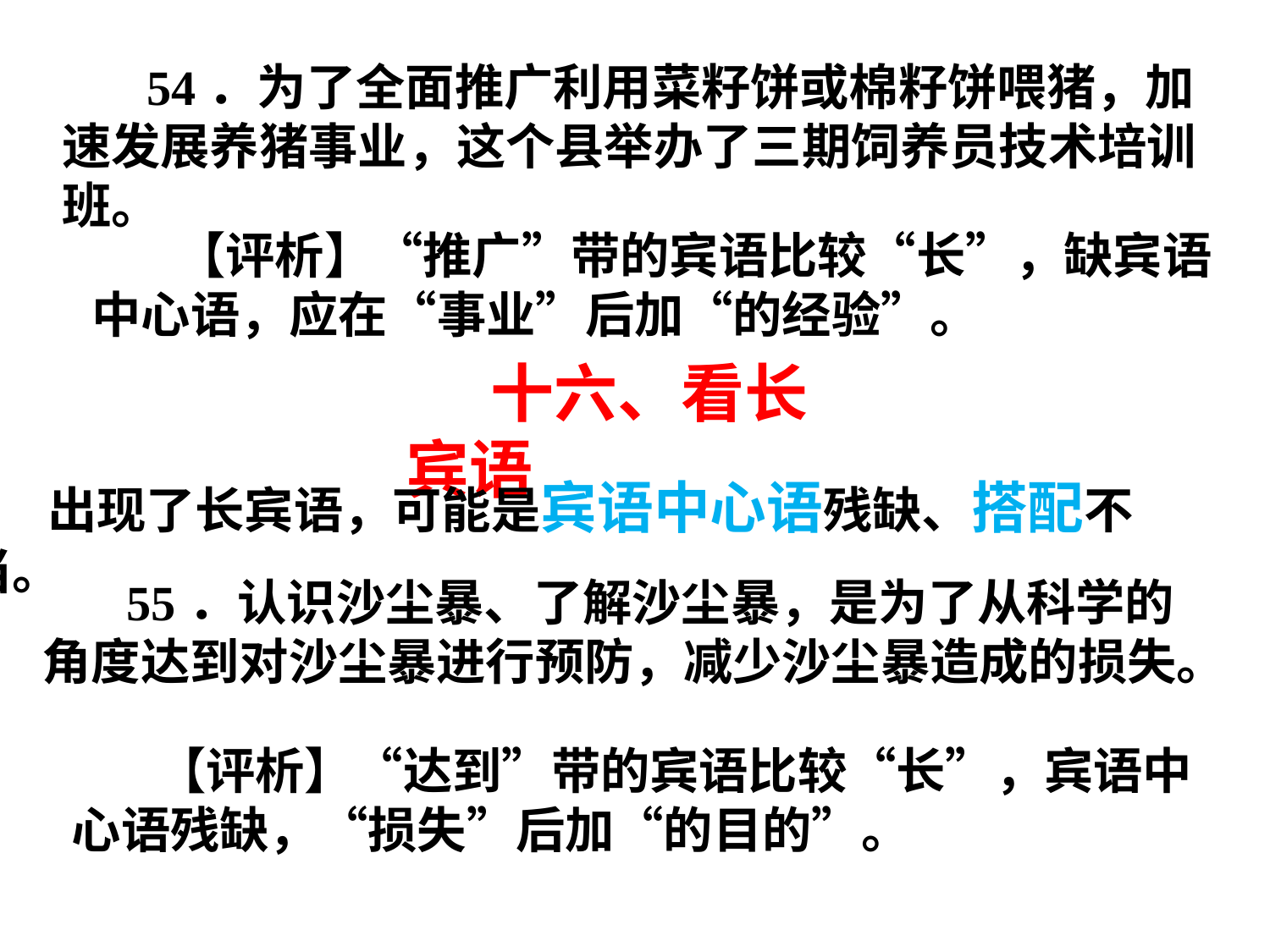

54．为了全面推广利用菜籽饼或棉籽饼喂猪，加速发展养猪事业，这个县举办了三期饲养员技术培训班。
【评析】“推广”带的宾语比较“长”，缺宾语中心语，应在“事业”后加“的经验”。

十六、看长宾语
出现了长宾语，可能是宾语中心语残缺、搭配不当。
55．认识沙尘暴、了解沙尘暴，是为了从科学的角度达到对沙尘暴进行预防，减少沙尘暴造成的损失。
【评析】“达到”带的宾语比较“长”，宾语中心语残缺，“损失”后加“的目的”。